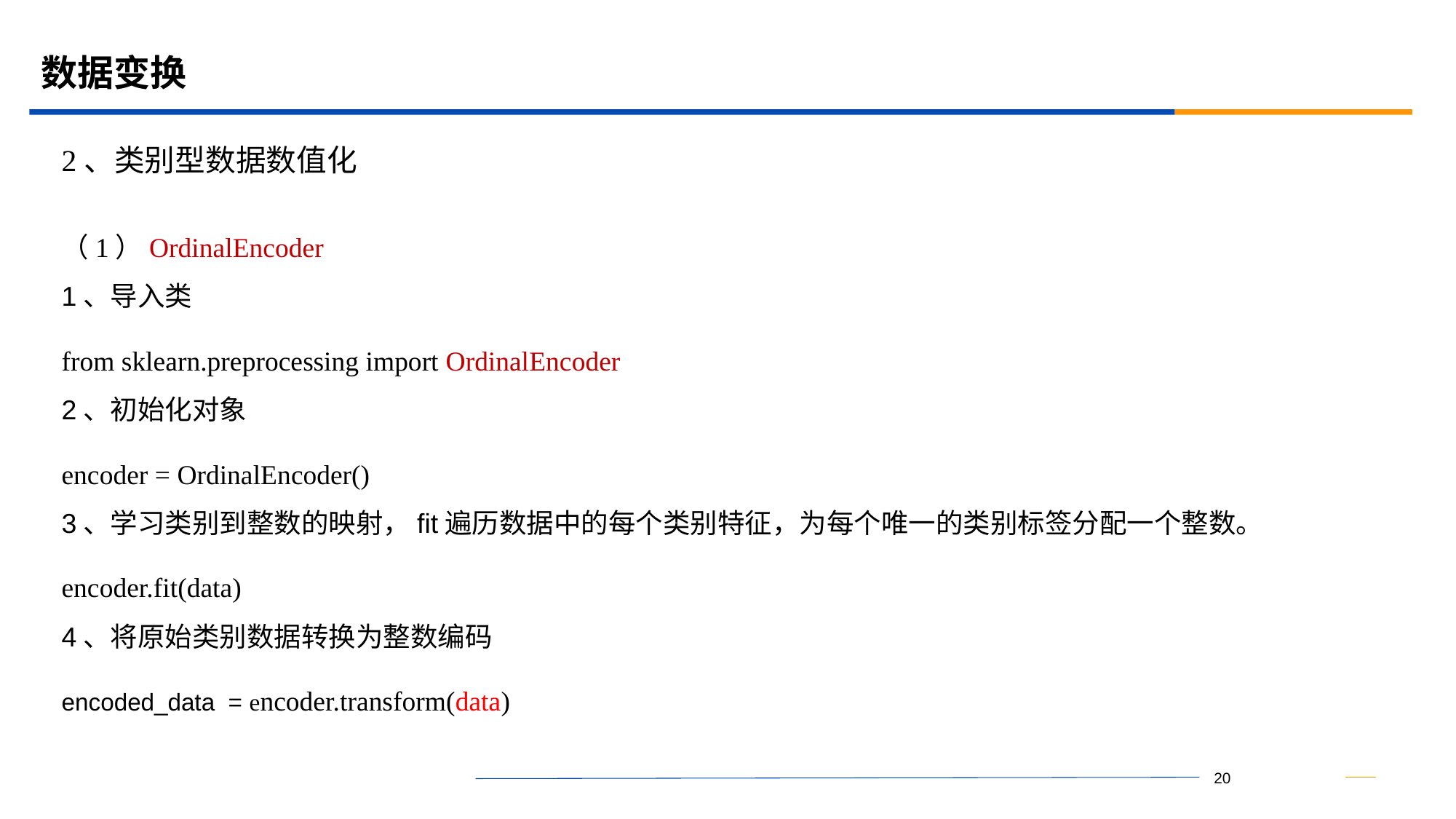

# 数据变换
2、类别型数据数值化
（1）OrdinalEncoder
1、导入类
from sklearn.preprocessing import OrdinalEncoder
2、初始化对象
encoder = OrdinalEncoder()
3、学习类别到整数的映射，fit遍历数据中的每个类别特征，为每个唯一的类别标签分配一个整数。
encoder.fit(data)
4、将原始类别数据转换为整数编码
encoded_data  = encoder.transform(data)